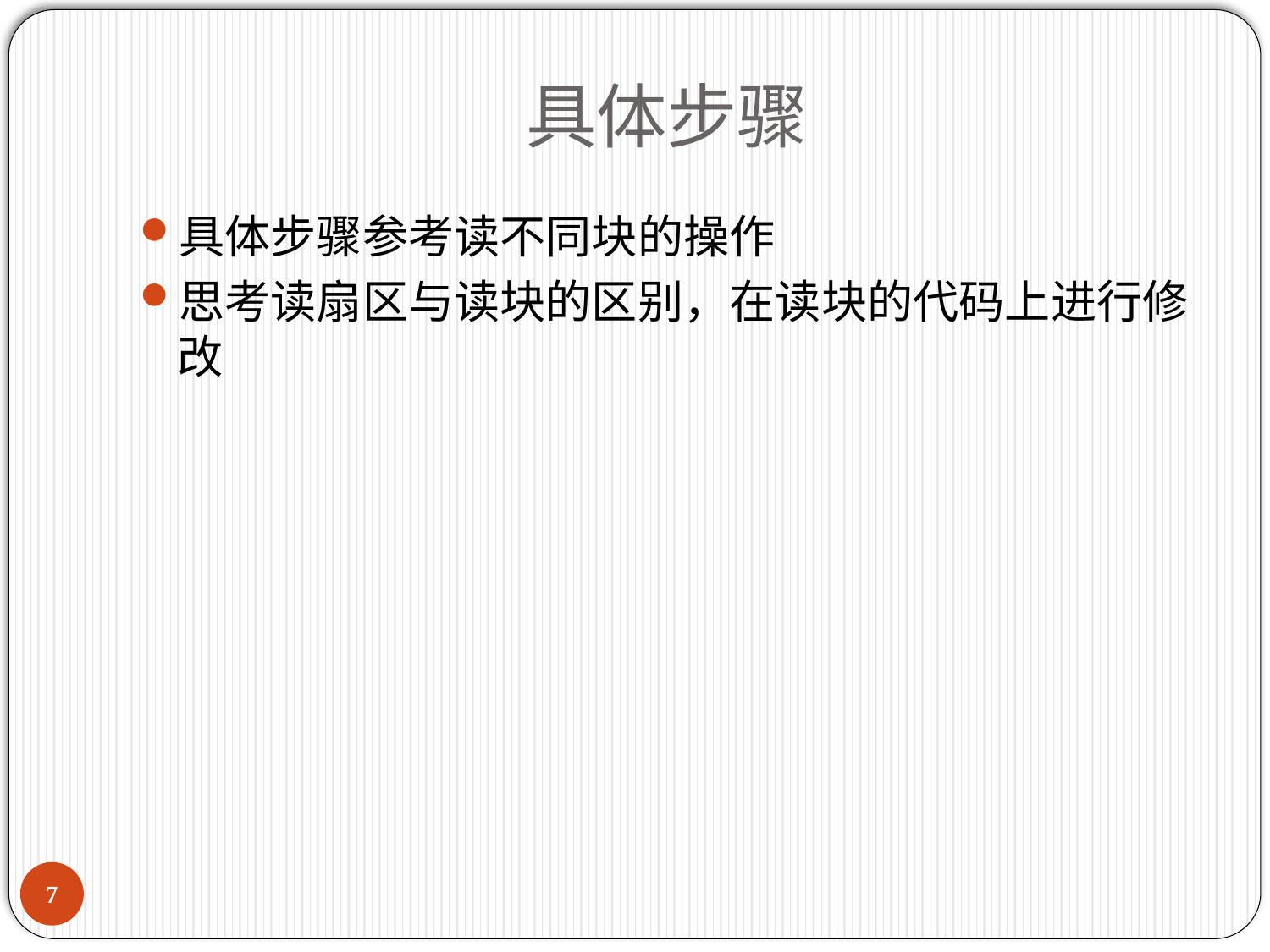

# 具体步骤
具体步骤参考读不同块的操作
思考读扇区与读块的区别，在读块的代码上进行修改
7